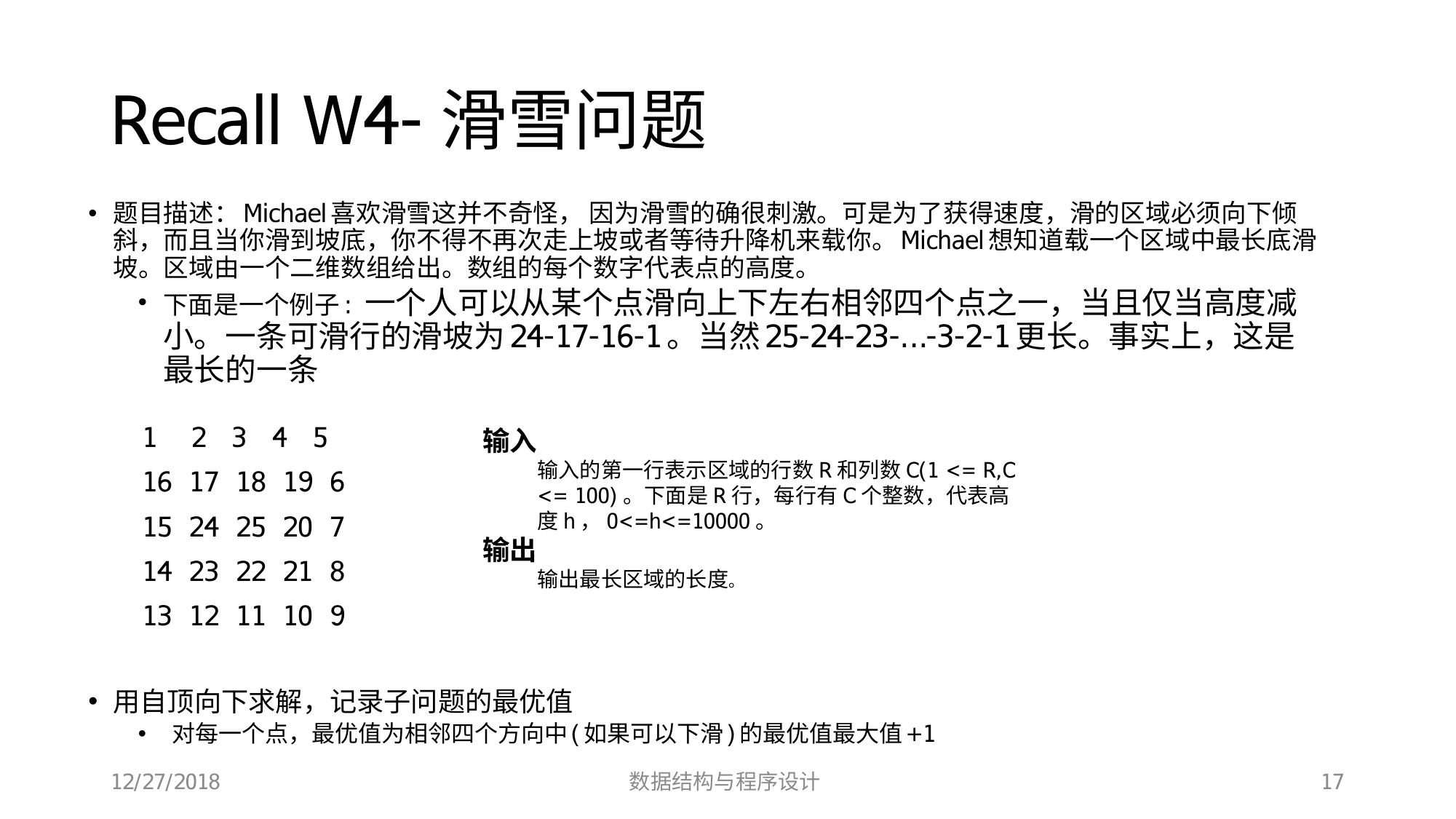

# Recall W4-滑雪问题
题目描述：Michael喜欢滑雪这并不奇怪， 因为滑雪的确很刺激。可是为了获得速度，滑的区域必须向下倾斜，而且当你滑到坡底，你不得不再次走上坡或者等待升降机来载你。Michael想知道载一个区域中最长底滑坡。区域由一个二维数组给出。数组的每个数字代表点的高度。
下面是一个例子: 一个人可以从某个点滑向上下左右相邻四个点之一，当且仅当高度减小。一条可滑行的滑坡为24-17-16-1。当然25-24-23-...-3-2-1更长。事实上，这是最长的一条

用自顶向下求解，记录子问题的最优值
 对每一个点，最优值为相邻四个方向中(如果可以下滑)的最优值最大值+1

1    2   3   4   5
16  17  18  19  6
15  24  25  20  7
14  23  22  21  8
13  12  11  10  9

输入
输入的第一行表示区域的行数R和列数C(1 <= R,C <= 100)。下面是R行，每行有C个整数，代表高度h，0<=h<=10000。
输出
输出最长区域的长度。
12/27/2018
数据结构与程序设计
17